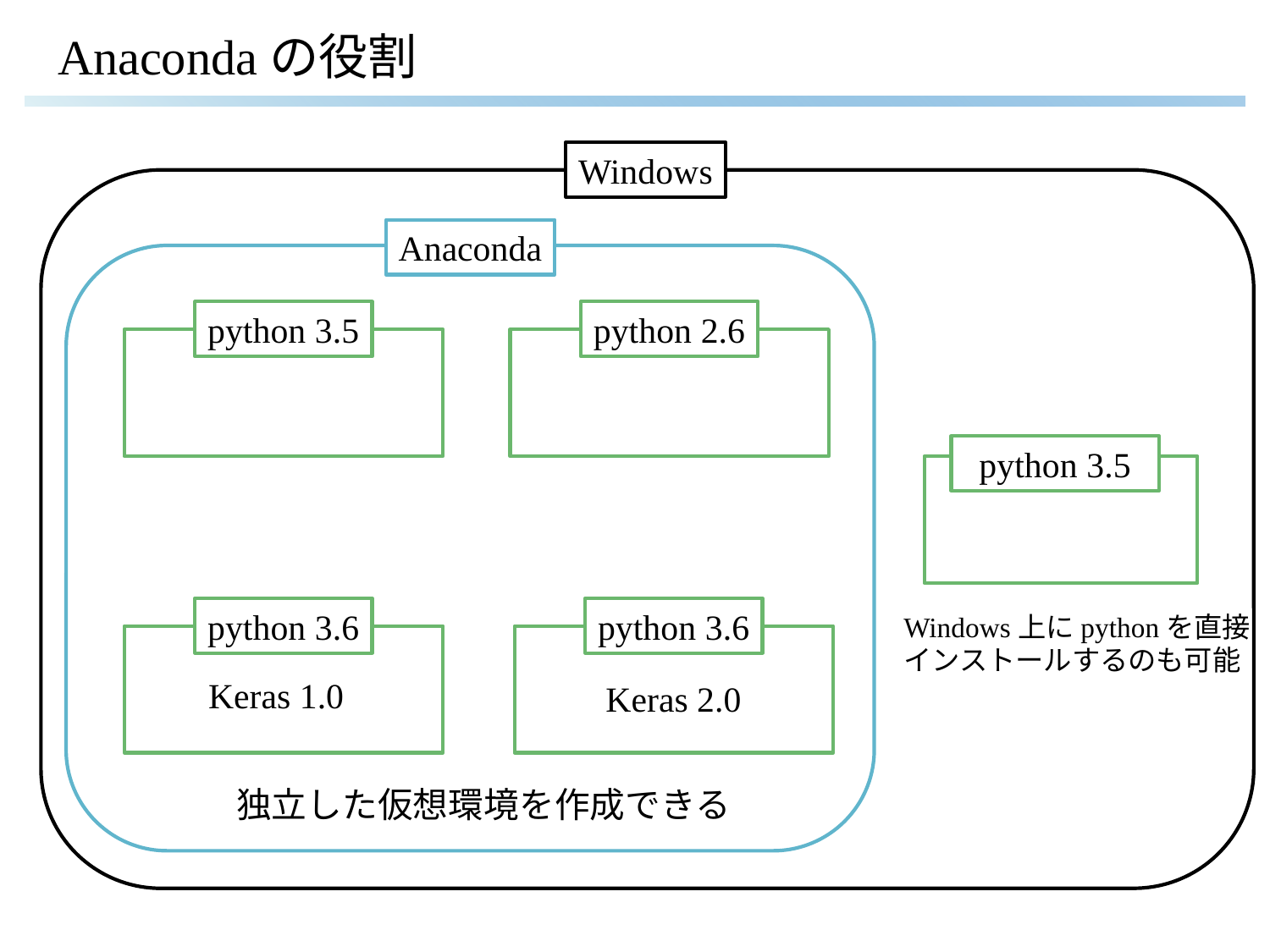

# Anacondaの役割
Windows

Anaconda

python 3.5
python 2.6

python 3.5

python 3.6
python 3.6
Windows上にpythonを直接
インストールするのも可能

Keras 1.0
Keras 2.0
独立した仮想環境を作成できる